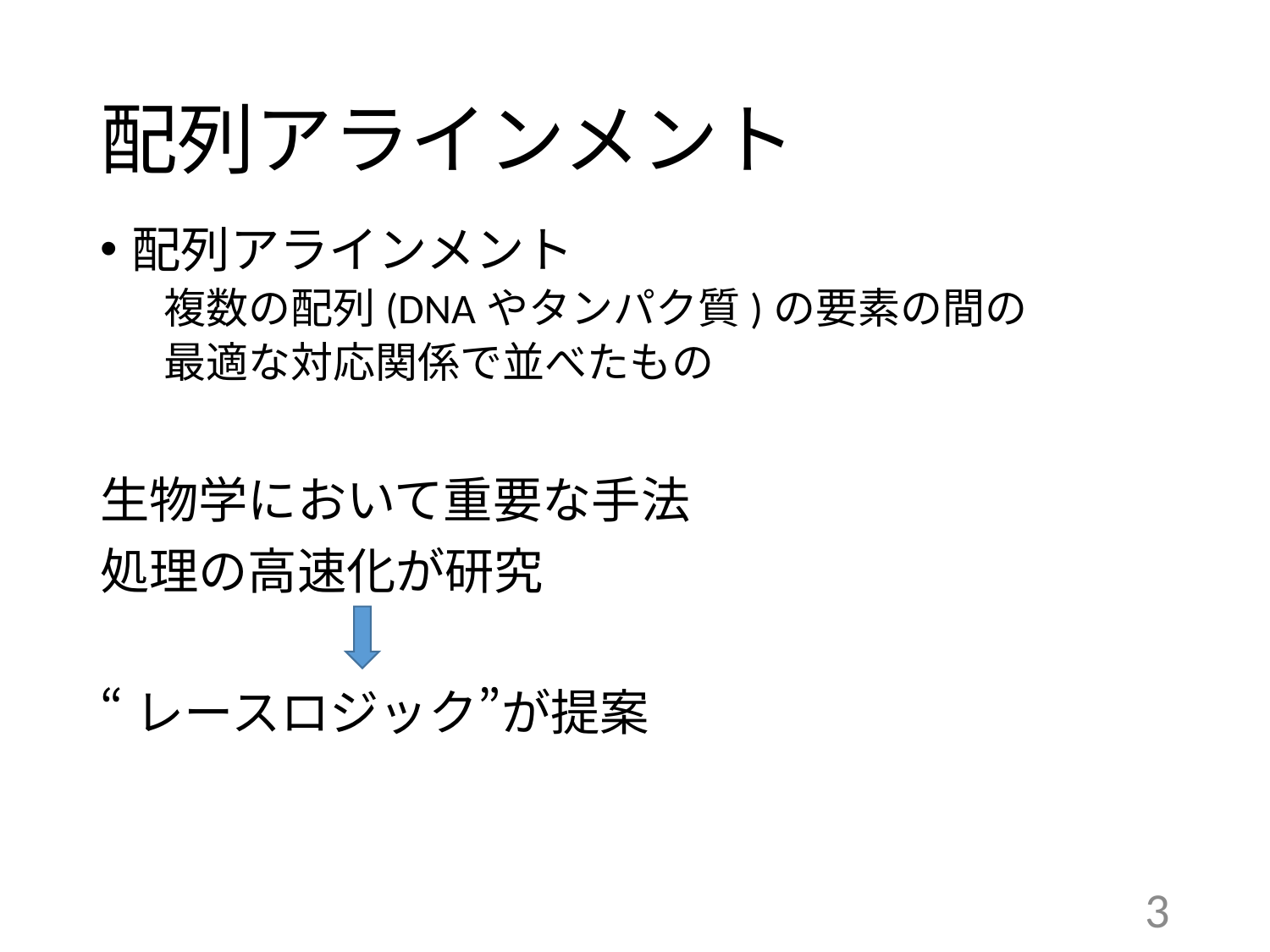

# 配列アラインメント
配列アラインメント
複数の配列(DNAやタンパク質)の要素の間の
最適な対応関係で並べたもの

生物学において重要な手法
処理の高速化が研究

“レースロジック”が提案

3